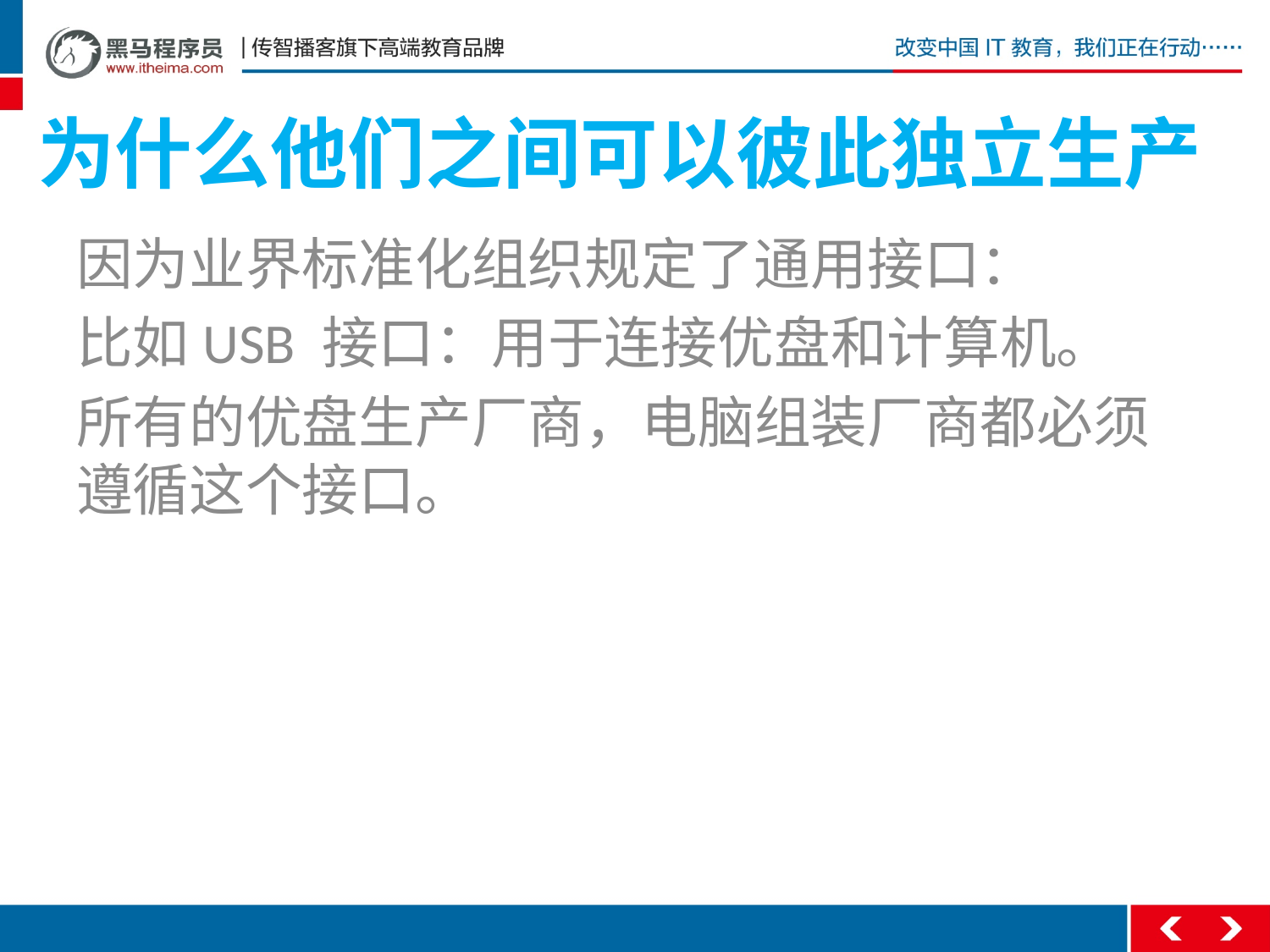

# 为什么他们之间可以彼此独立生产
因为业界标准化组织规定了通用接口：
比如USB 接口：用于连接优盘和计算机。
所有的优盘生产厂商，电脑组装厂商都必须遵循这个接口。